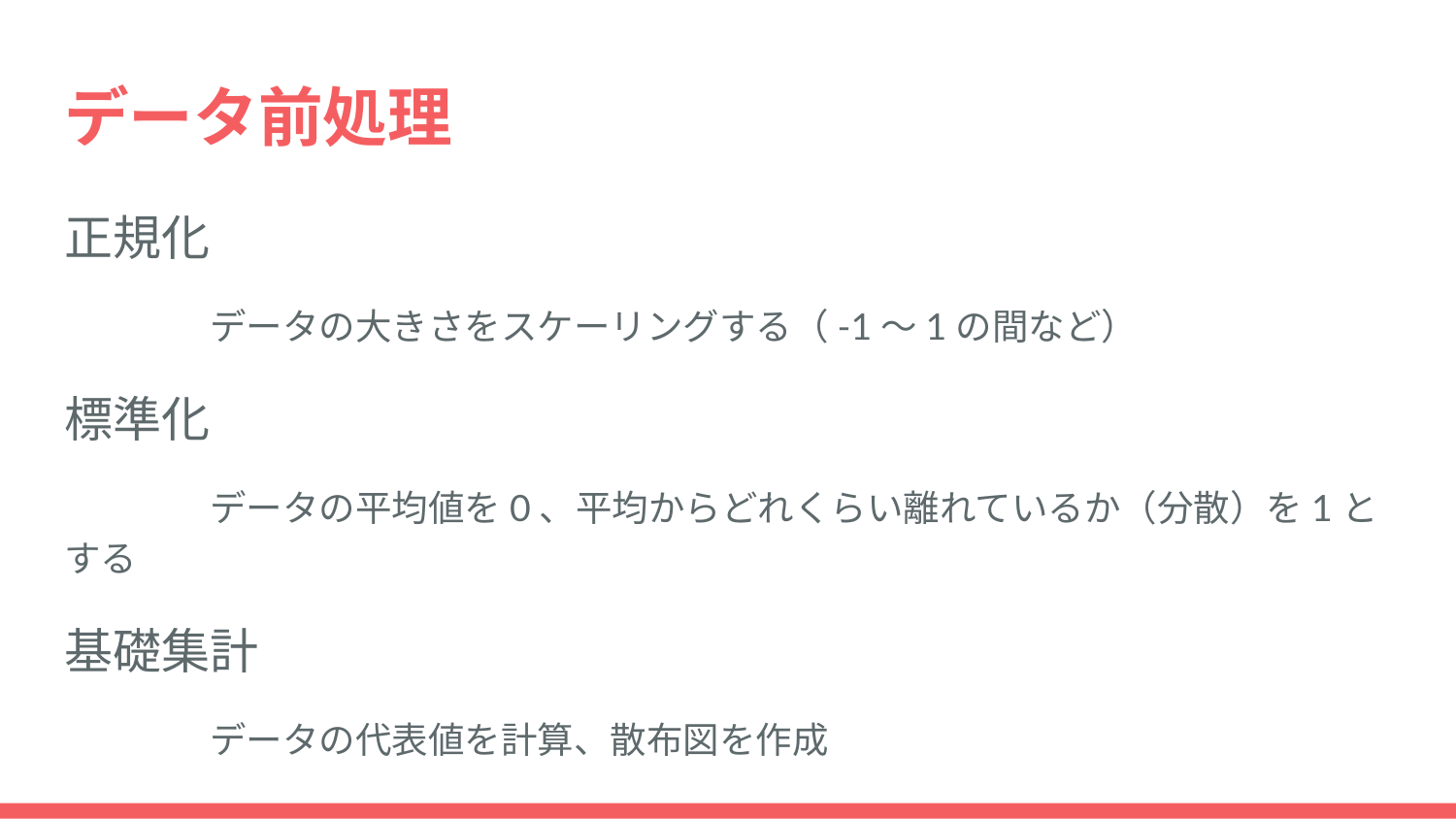

# データ前処理
正規化
	データの大きさをスケーリングする（-1〜1の間など）
標準化
	データの平均値を0、平均からどれくらい離れているか（分散）を1とする
基礎集計
	データの代表値を計算、散布図を作成